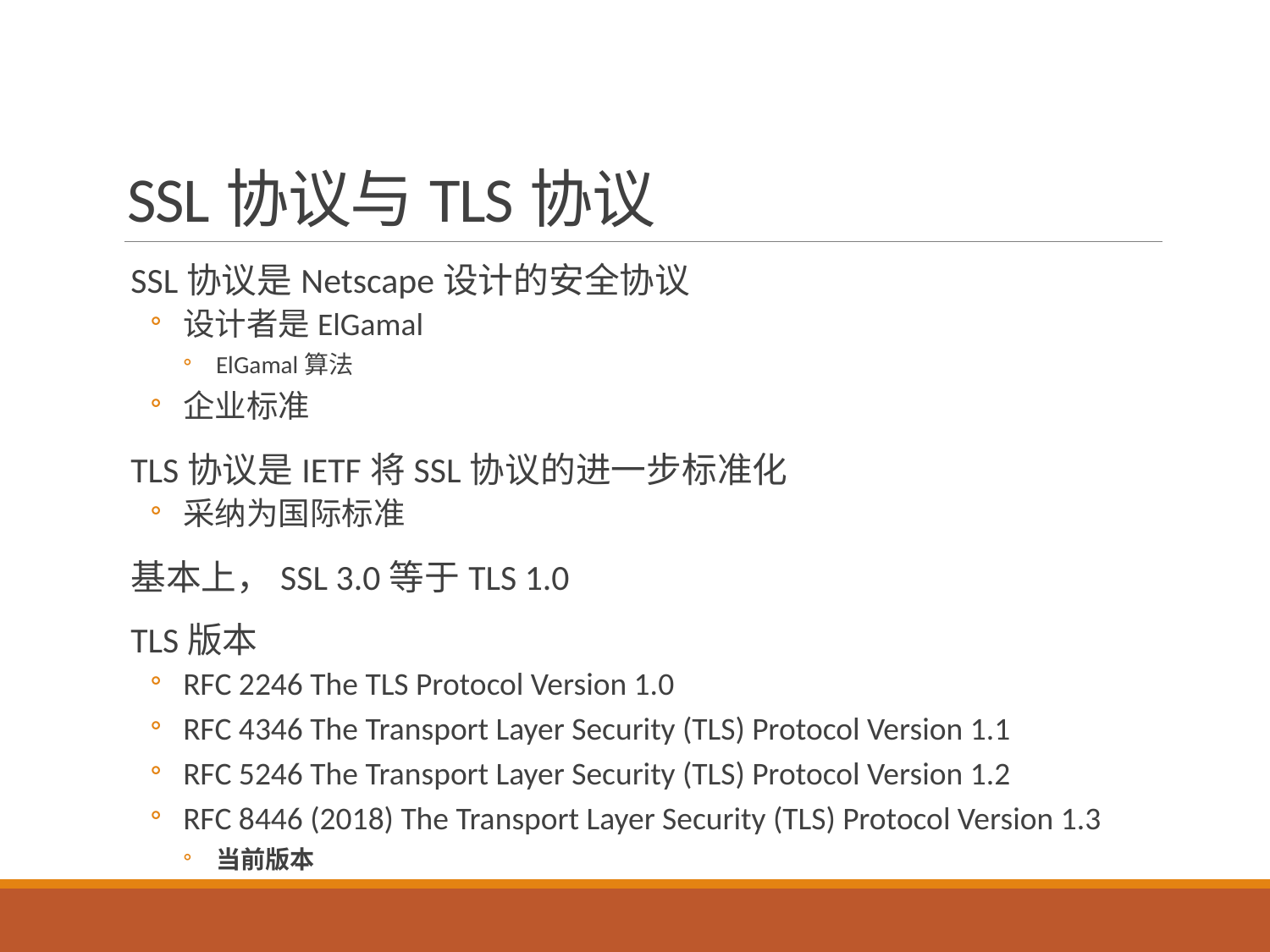

# SSL协议与TLS协议
SSL协议是Netscape设计的安全协议
设计者是ElGamal
ElGamal算法
企业标准
TLS协议是IETF将SSL协议的进一步标准化
采纳为国际标准
基本上，SSL 3.0等于TLS 1.0
TLS版本
RFC 2246 The TLS Protocol Version 1.0
RFC 4346 The Transport Layer Security (TLS) Protocol Version 1.1
RFC 5246 The Transport Layer Security (TLS) Protocol Version 1.2
RFC 8446 (2018) The Transport Layer Security (TLS) Protocol Version 1.3
当前版本

3